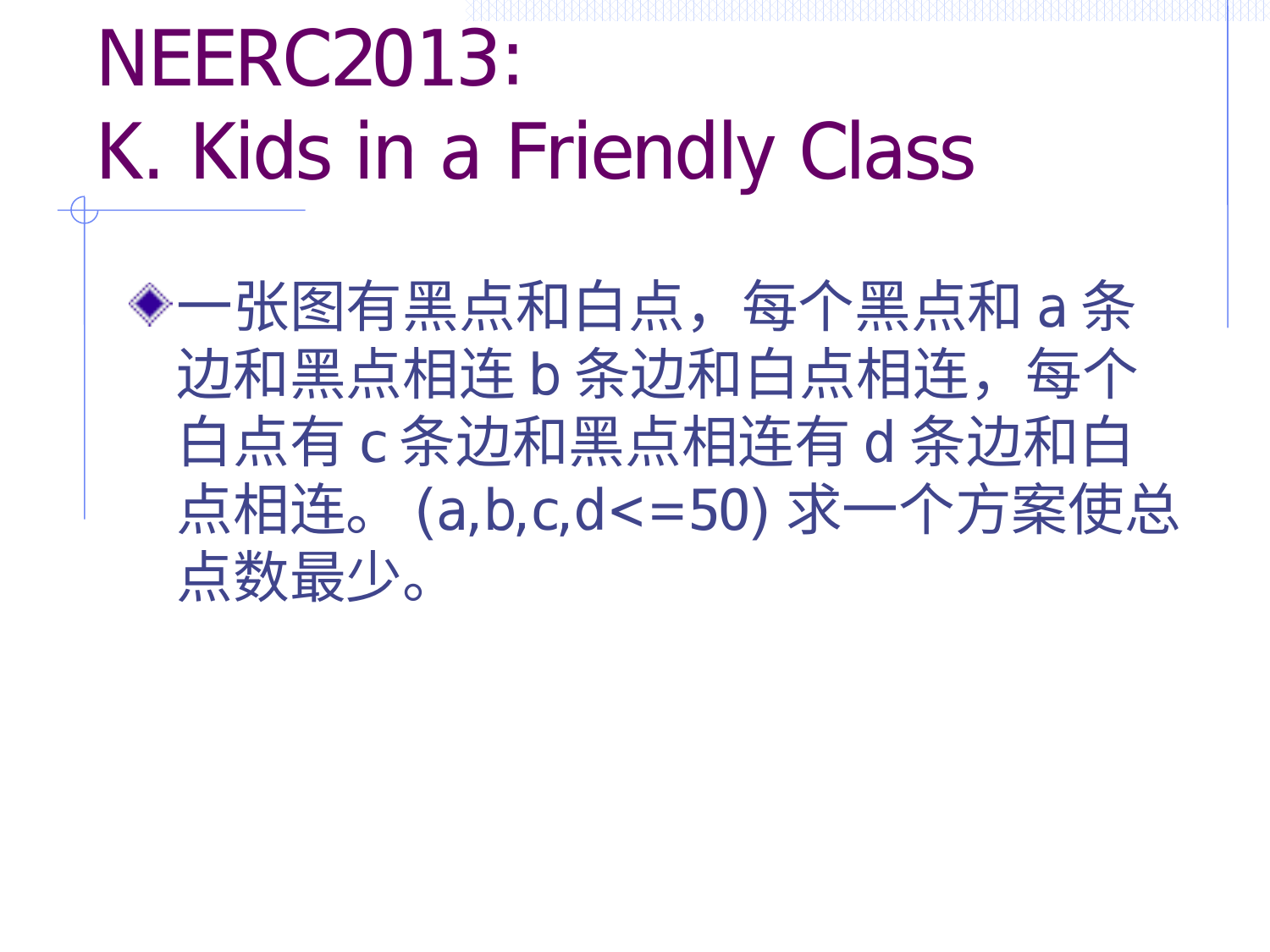

# NEERC2013: K. Kids in a Friendly Class
一张图有黑点和白点，每个黑点和a条边和黑点相连b条边和白点相连，每个白点有c条边和黑点相连有d条边和白点相连。(a,b,c,d<=50)求一个方案使总点数最少。